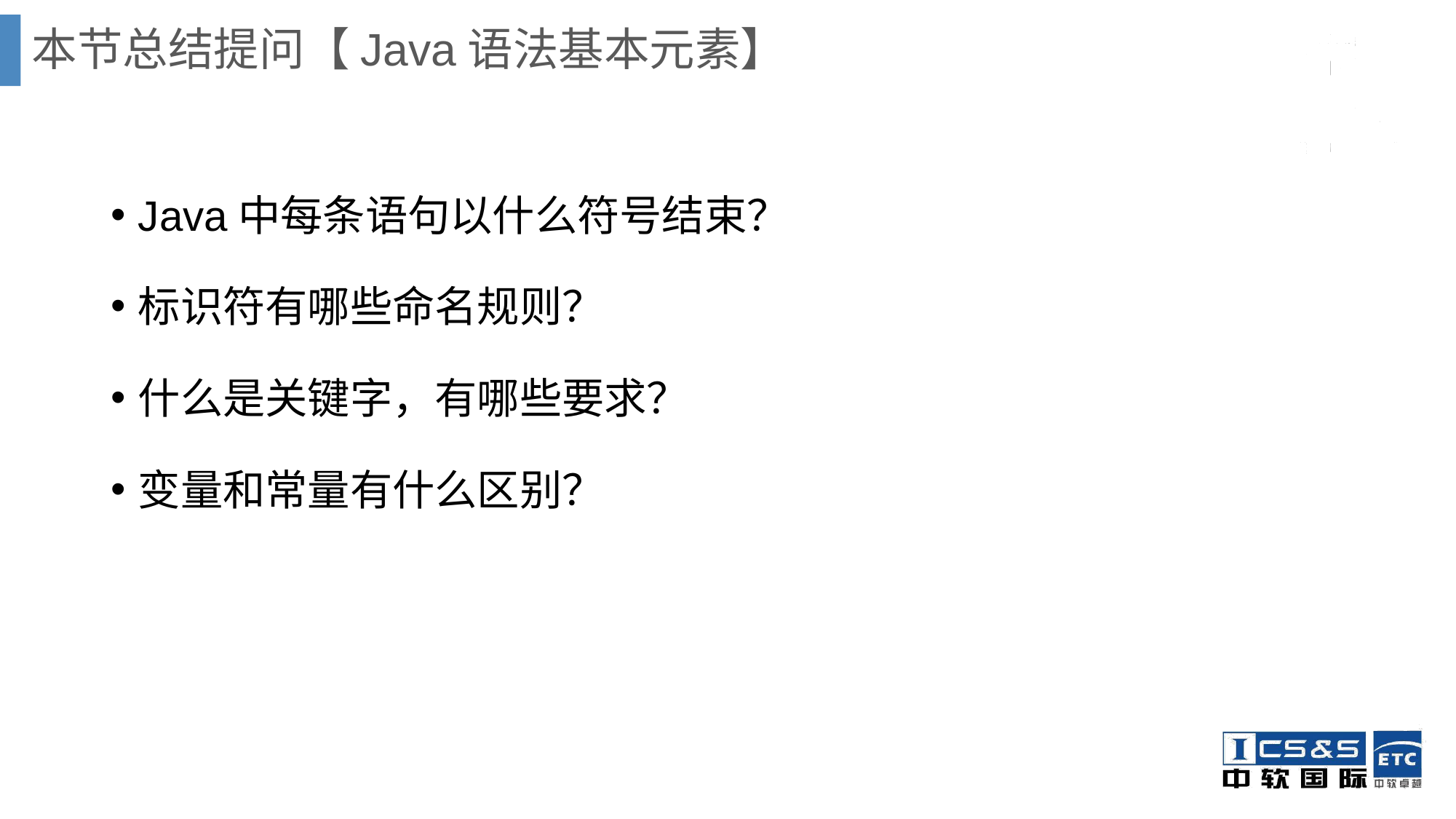

# 本节总结提问【Java语法基本元素】
Java中每条语句以什么符号结束？
标识符有哪些命名规则？
什么是关键字，有哪些要求？
变量和常量有什么区别？